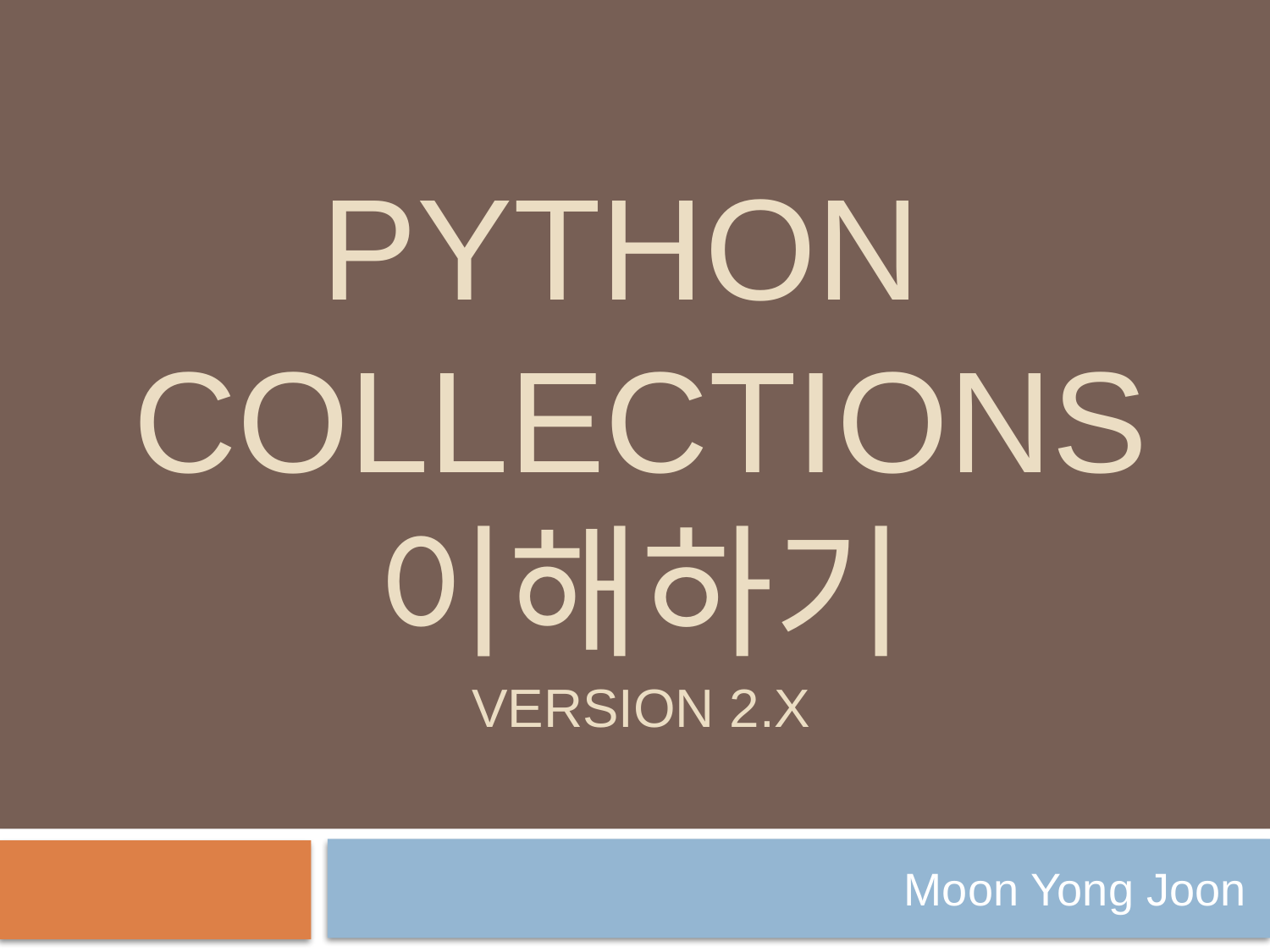

# Python collections 이해하기 version 2.x
Moon Yong Joon